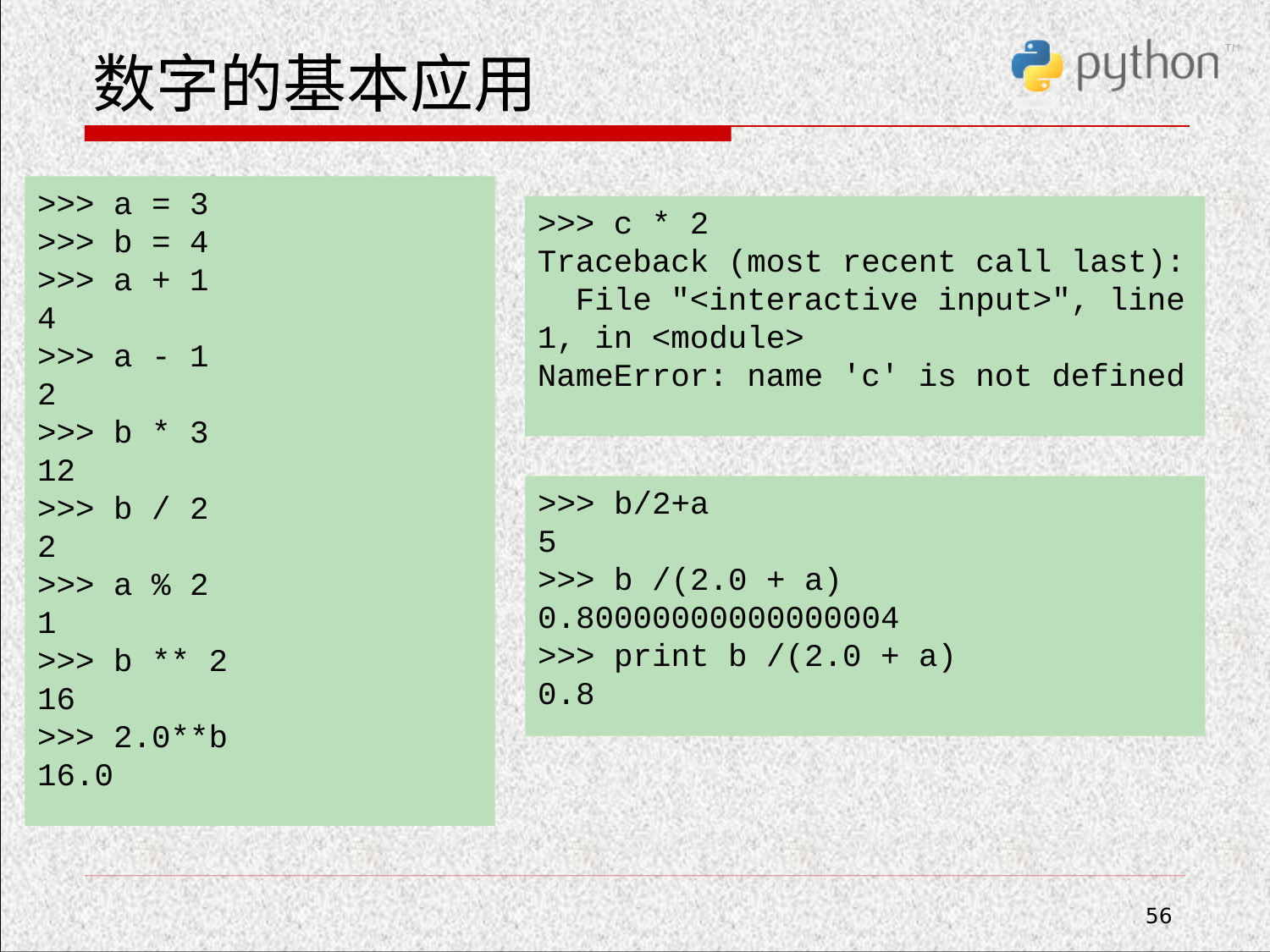

# 数字的基本应用
>>> a = 3
>>> b = 4
>>> a + 1
4
>>> a - 1
2
>>> b * 3
12
>>> b / 2
2
>>> a % 2
1
>>> b ** 2
16
>>> 2.0**b
16.0
>>> c * 2
Traceback (most recent call last):
  File "<interactive input>", line 1, in <module>
NameError: name 'c' is not defined
>>> b/2+a
5
>>> b /(2.0 + a)
0.80000000000000004
>>> print b /(2.0 + a)
0.8
56